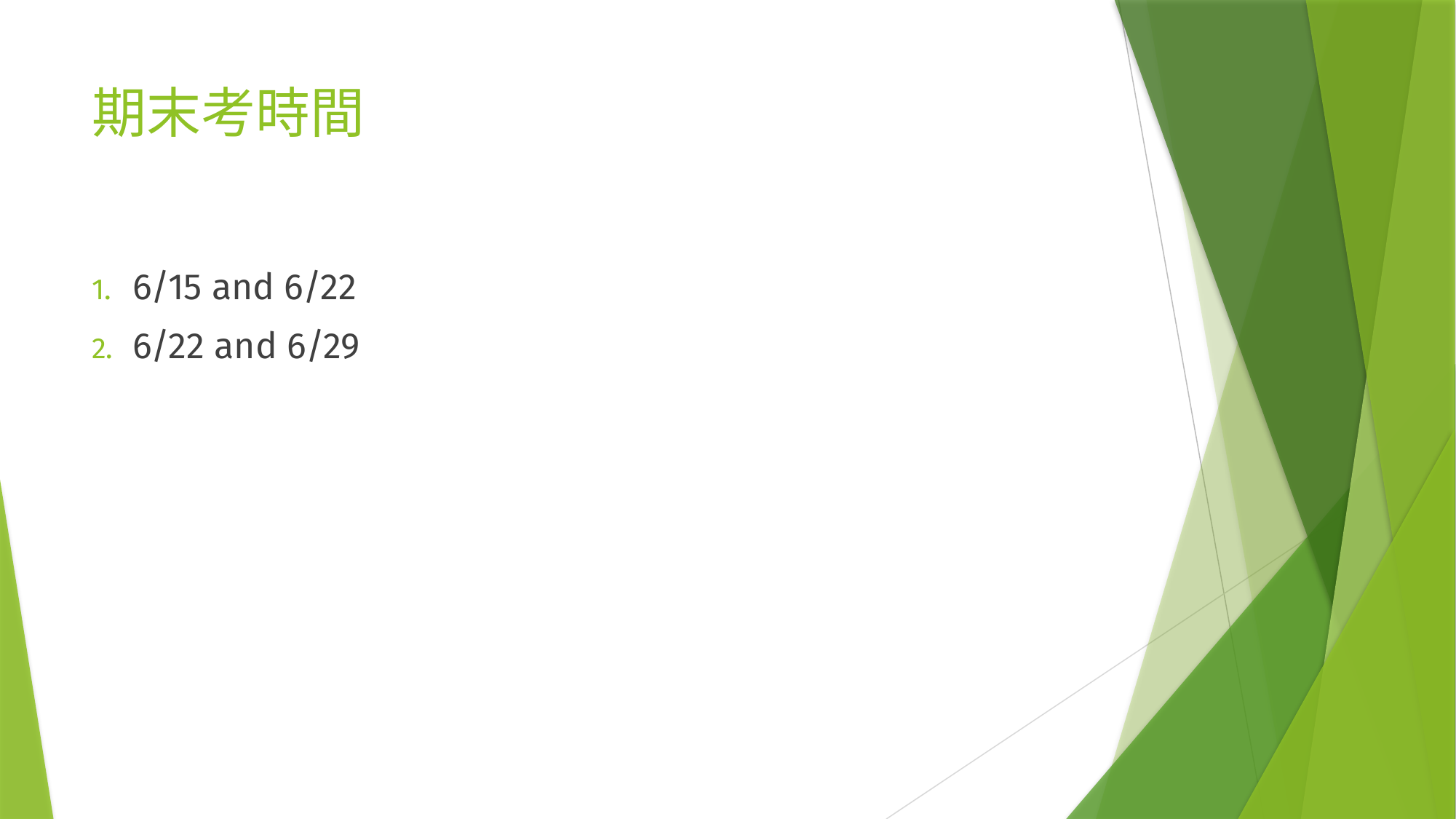

# 期末考時間
6/15 and 6/22
6/22 and 6/29